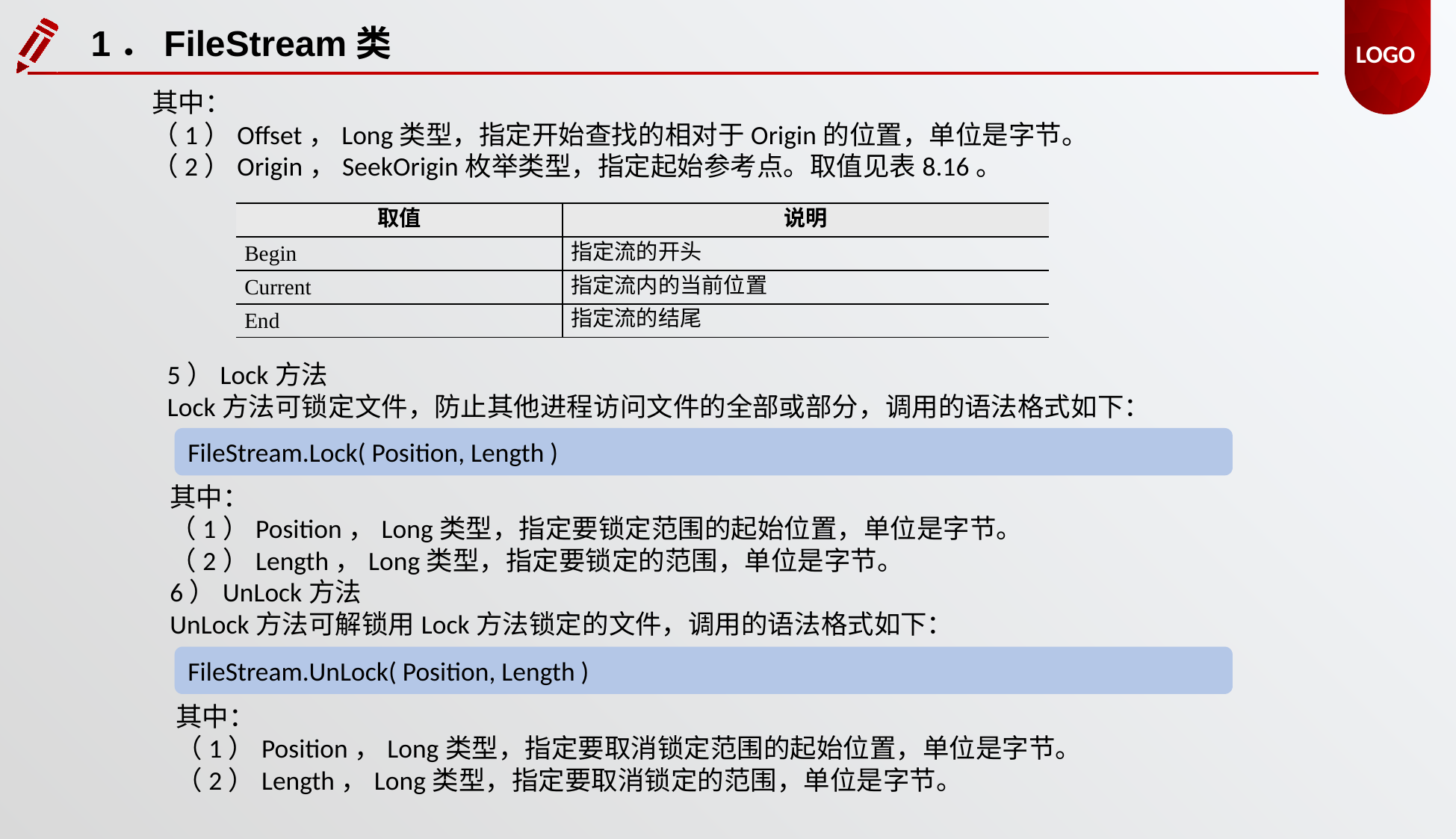

1．FileStream类
其中：
（1）Offset，Long类型，指定开始查找的相对于Origin的位置，单位是字节。
（2）Origin，SeekOrigin枚举类型，指定起始参考点。取值见表8.16。
| 取值 | 说明 |
| --- | --- |
| Begin | 指定流的开头 |
| Current | 指定流内的当前位置 |
| End | 指定流的结尾 |
5）Lock方法
Lock方法可锁定文件，防止其他进程访问文件的全部或部分，调用的语法格式如下：
FileStream.Lock( Position, Length )
其中：
（1）Position，Long类型，指定要锁定范围的起始位置，单位是字节。
（2）Length，Long类型，指定要锁定的范围，单位是字节。
6）UnLock方法
UnLock方法可解锁用Lock方法锁定的文件，调用的语法格式如下：
FileStream.UnLock( Position, Length )
其中：
（1）Position，Long类型，指定要取消锁定范围的起始位置，单位是字节。
（2）Length，Long类型，指定要取消锁定的范围，单位是字节。